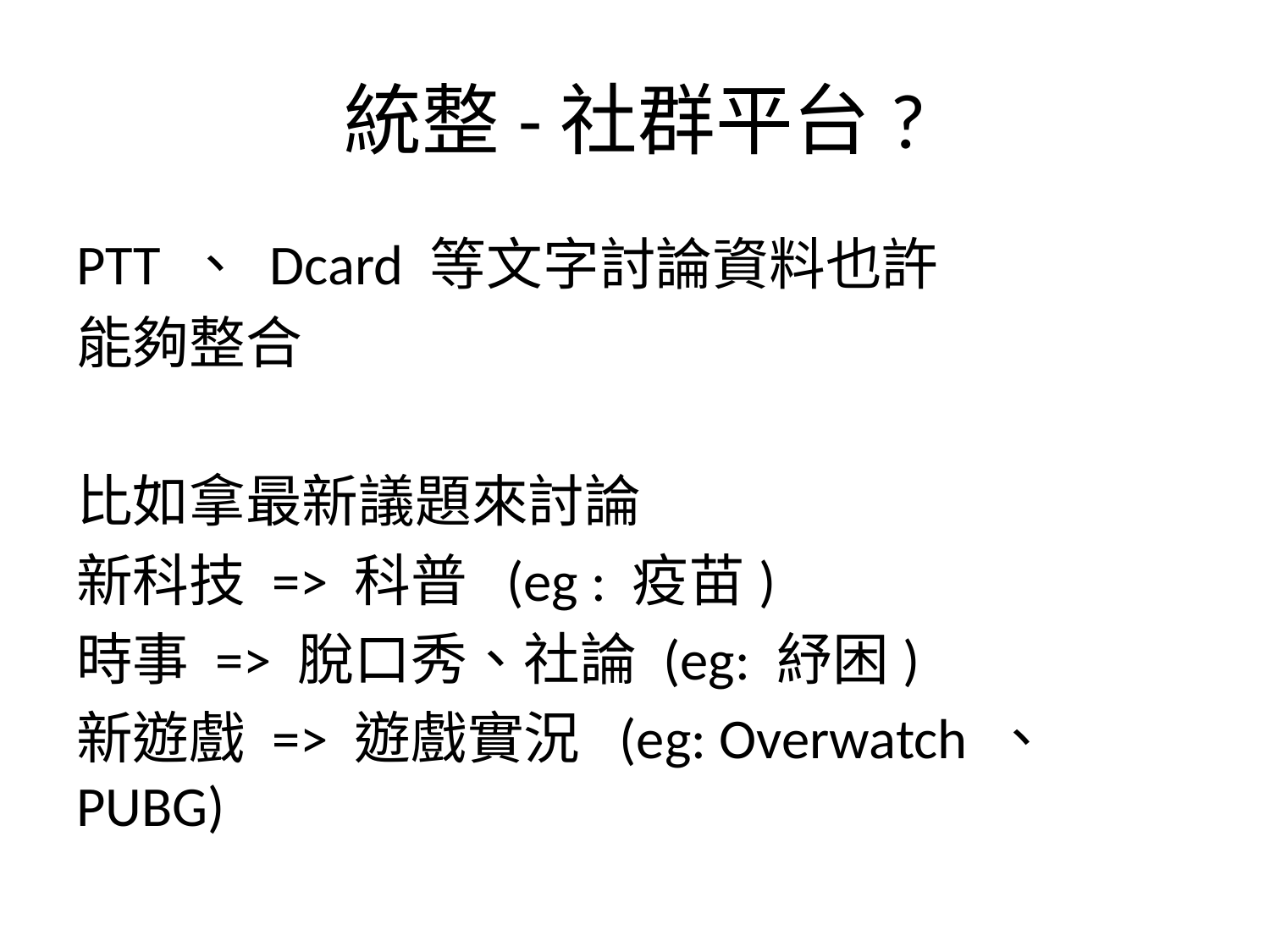

# 統整-社群平台?
PTT 、 Dcard 等文字討論資料也許
能夠整合

比如拿最新議題來討論
新科技 => 科普  (eg : 疫苗)
時事 => 脫口秀、社論 (eg: 紓困)
新遊戲 => 遊戲實況  (eg: Overwatch 、 PUBG)